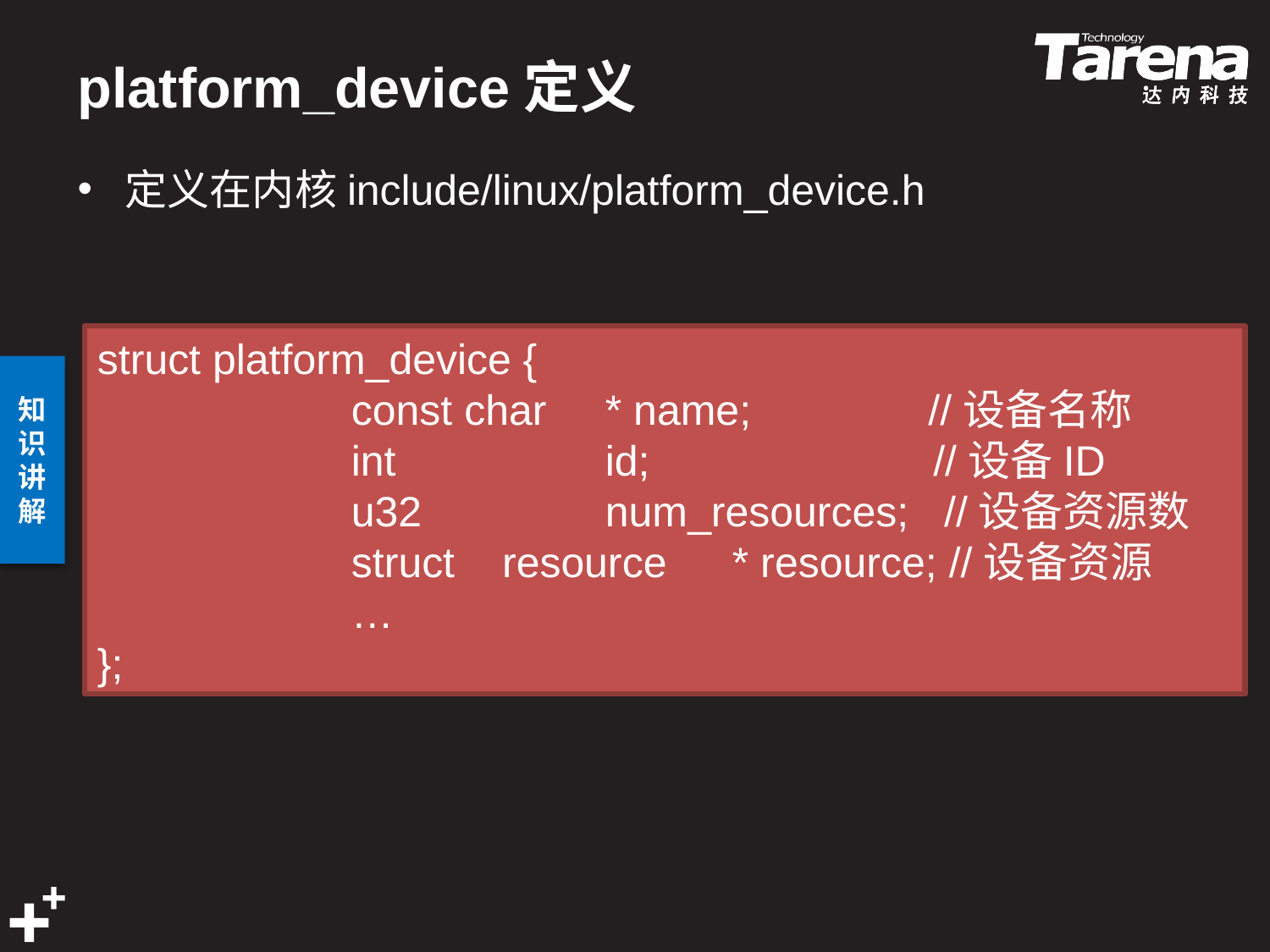

# platform_device定义
定义在内核include/linux/platform_device.h

struct platform_device {
		const char	* name;               //设备名称
		int		id;                        //设备ID
		u32		num_resources;   //设备资源数
		struct    resource	* resource; //设备资源
		…
};